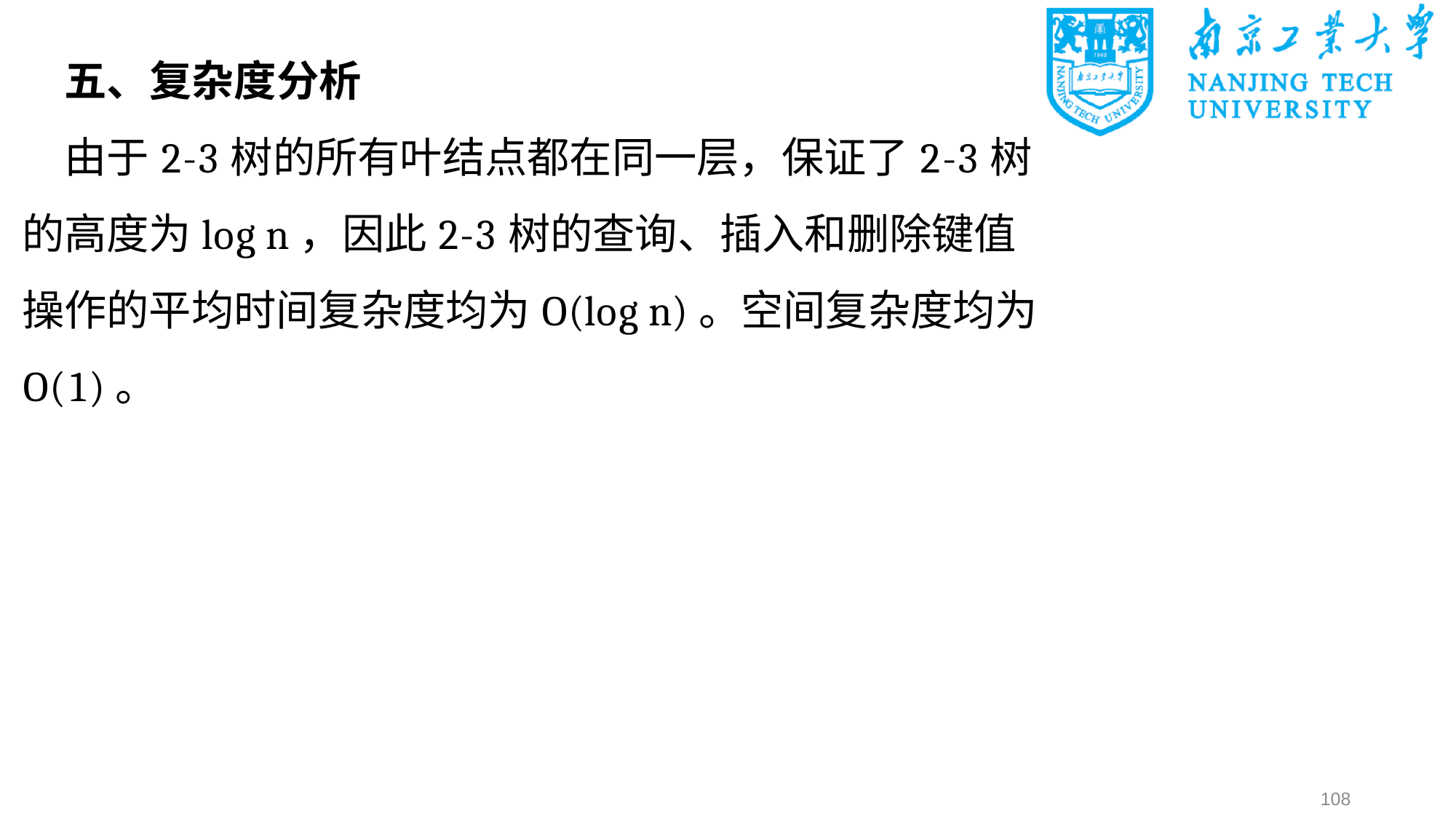

五、复杂度分析
由于2-3树的所有叶结点都在同一层，保证了2-3树的高度为log n，因此2-3树的查询、插入和删除键值操作的平均时间复杂度均为O(log n)。空间复杂度均为O(1)。
108